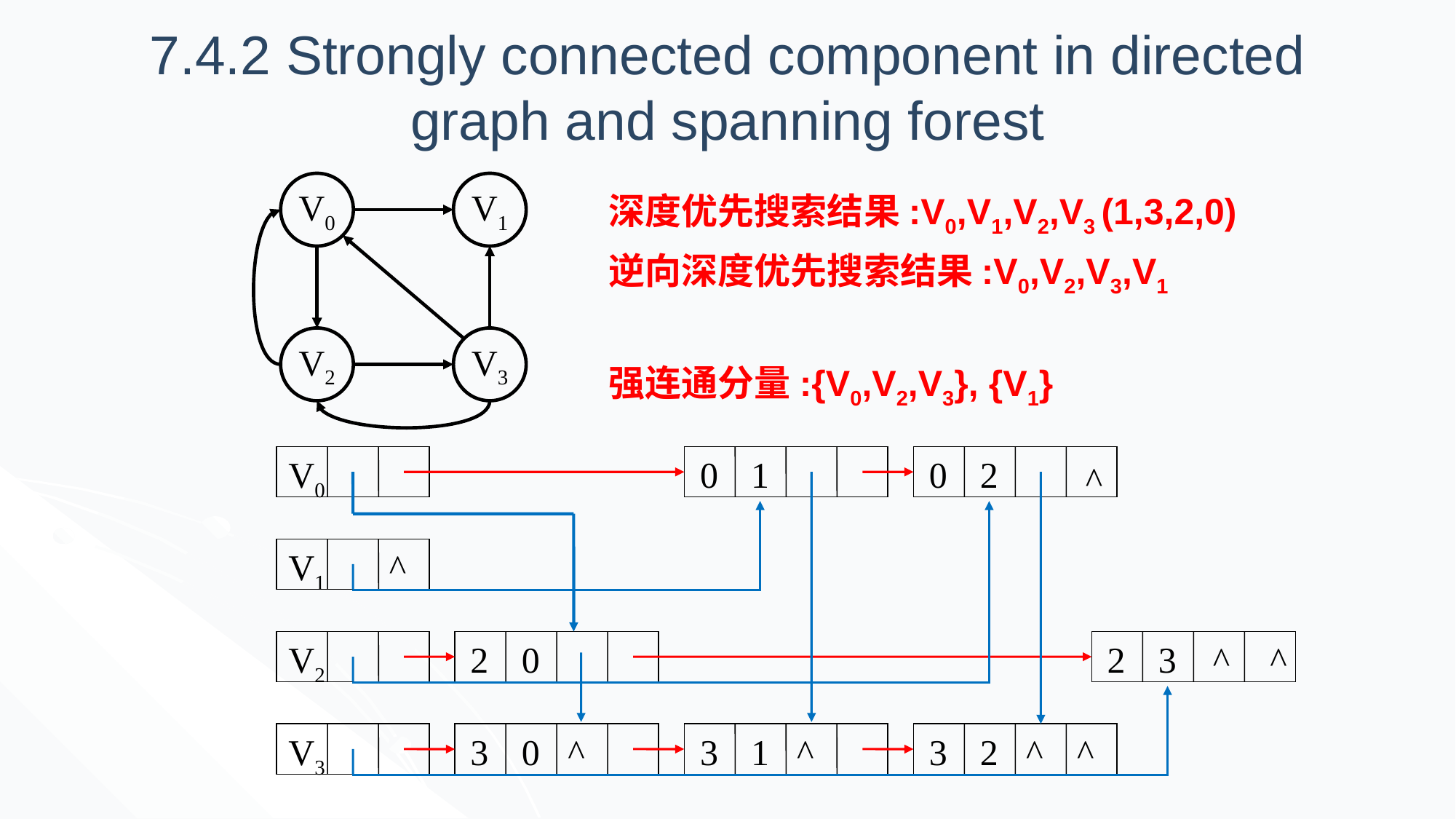

# 7.4.2 Strongly connected component in directed graph and spanning forest
V0
V1
V2
V3
深度优先搜索结果:V0,V1,V2,V3 (1,3,2,0)
逆向深度优先搜索结果:V0,V2,V3,V1

强连通分量:{V0,V2,V3}, {V1}

V0

0
1

0
2
^

V1
^

V2

2
0

2
3
^
^

V3

3
0
^

3
1
^

3
2
^
^